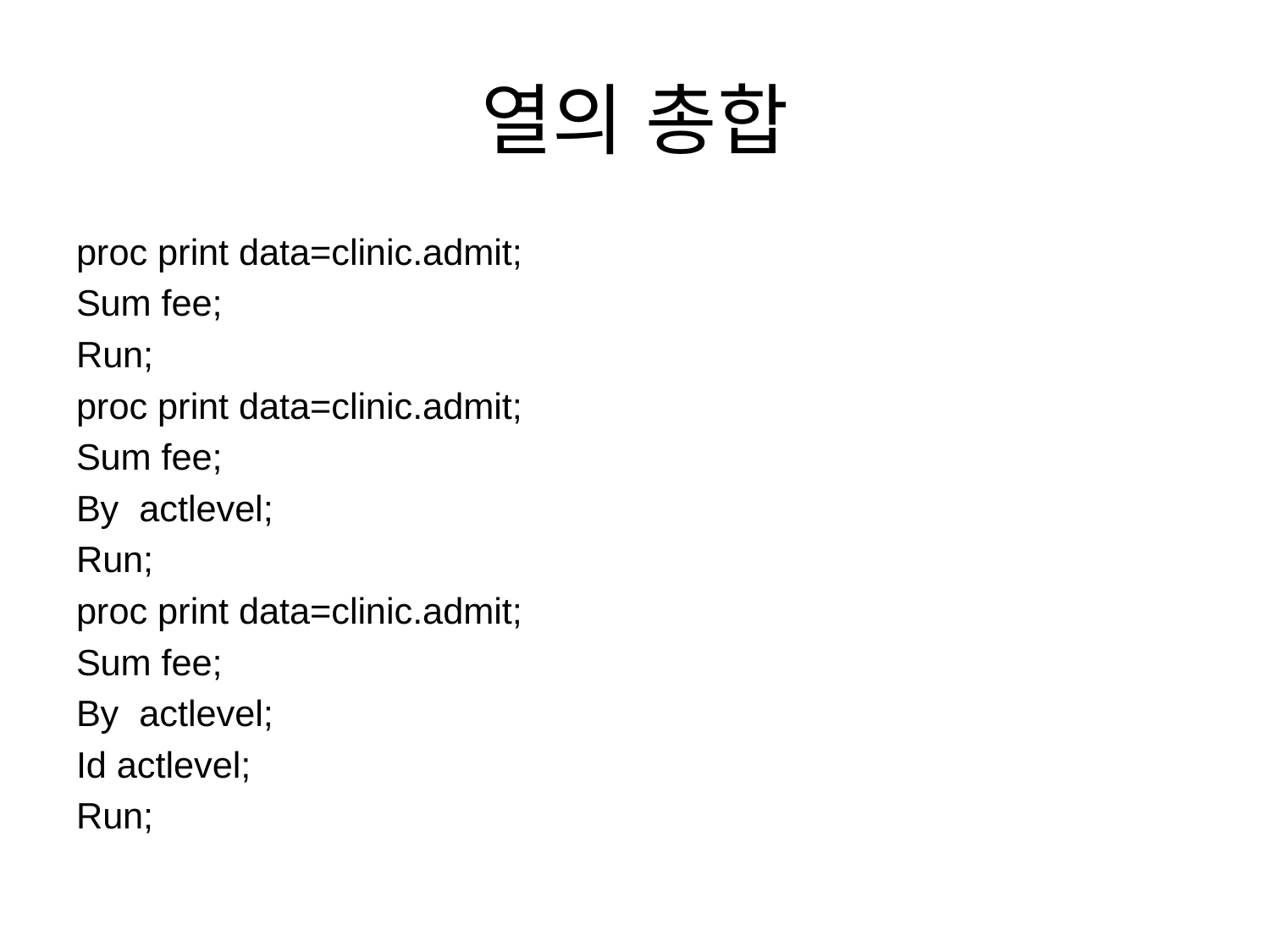

# 열의 총합
proc print data=clinic.admit;
Sum fee;
Run;
proc print data=clinic.admit;
Sum fee;
By  actlevel;
Run;
proc print data=clinic.admit;
Sum fee;
By  actlevel;
Id actlevel;
Run;